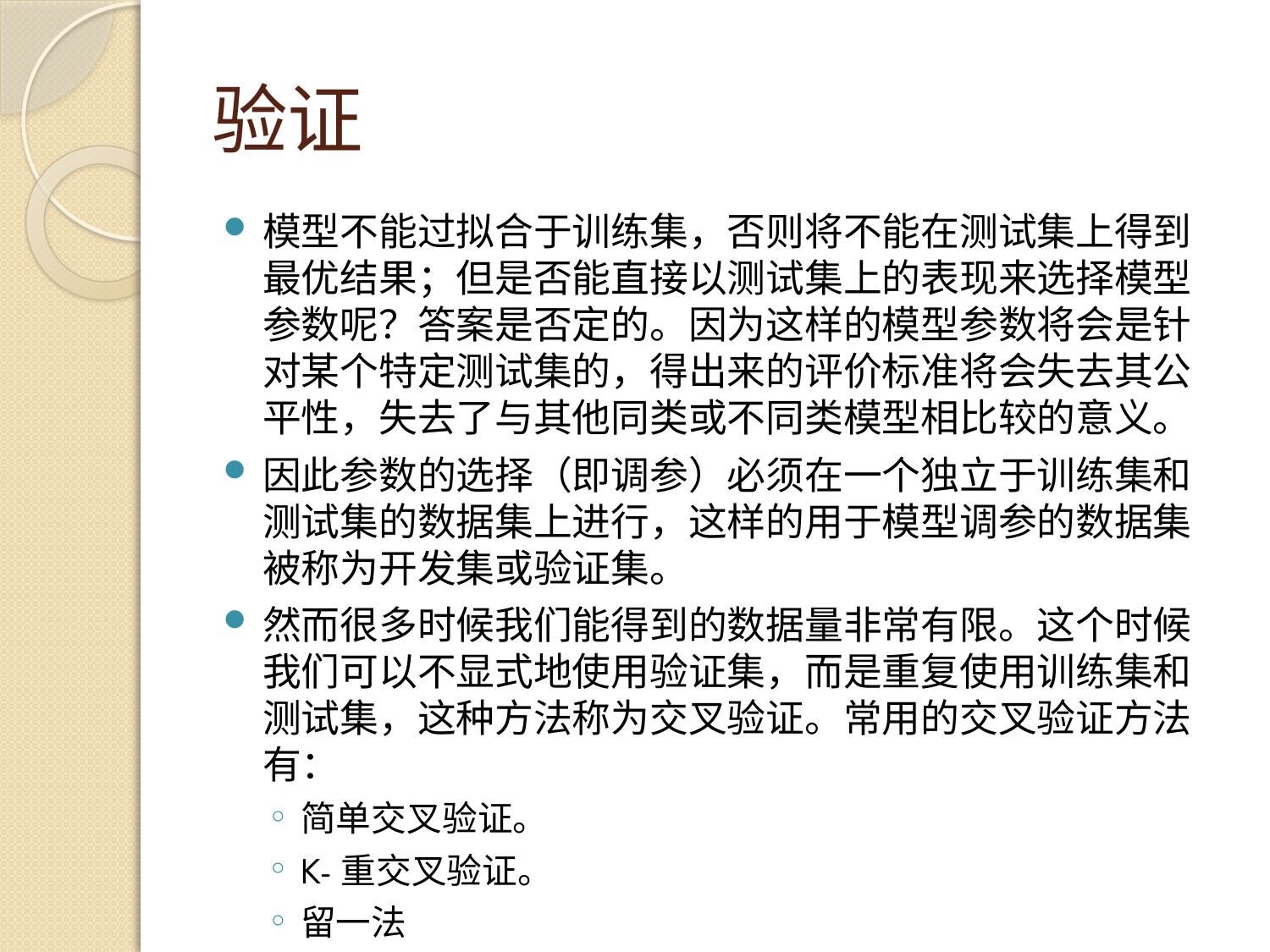

# 验证
模型不能过拟合于训练集，否则将不能在测试集上得到最优结果；但是否能直接以测试集上的表现来选择模型参数呢？答案是否定的。因为这样的模型参数将会是针对某个特定测试集的，得出来的评价标准将会失去其公平性，失去了与其他同类或不同类模型相比较的意义。
因此参数的选择（即调参）必须在一个独立于训练集和测试集的数据集上进行，这样的用于模型调参的数据集被称为开发集或验证集。
然而很多时候我们能得到的数据量非常有限。这个时候我们可以不显式地使用验证集，而是重复使用训练集和测试集，这种方法称为交叉验证。常用的交叉验证方法有：
简单交叉验证。
K-重交叉验证。
留一法